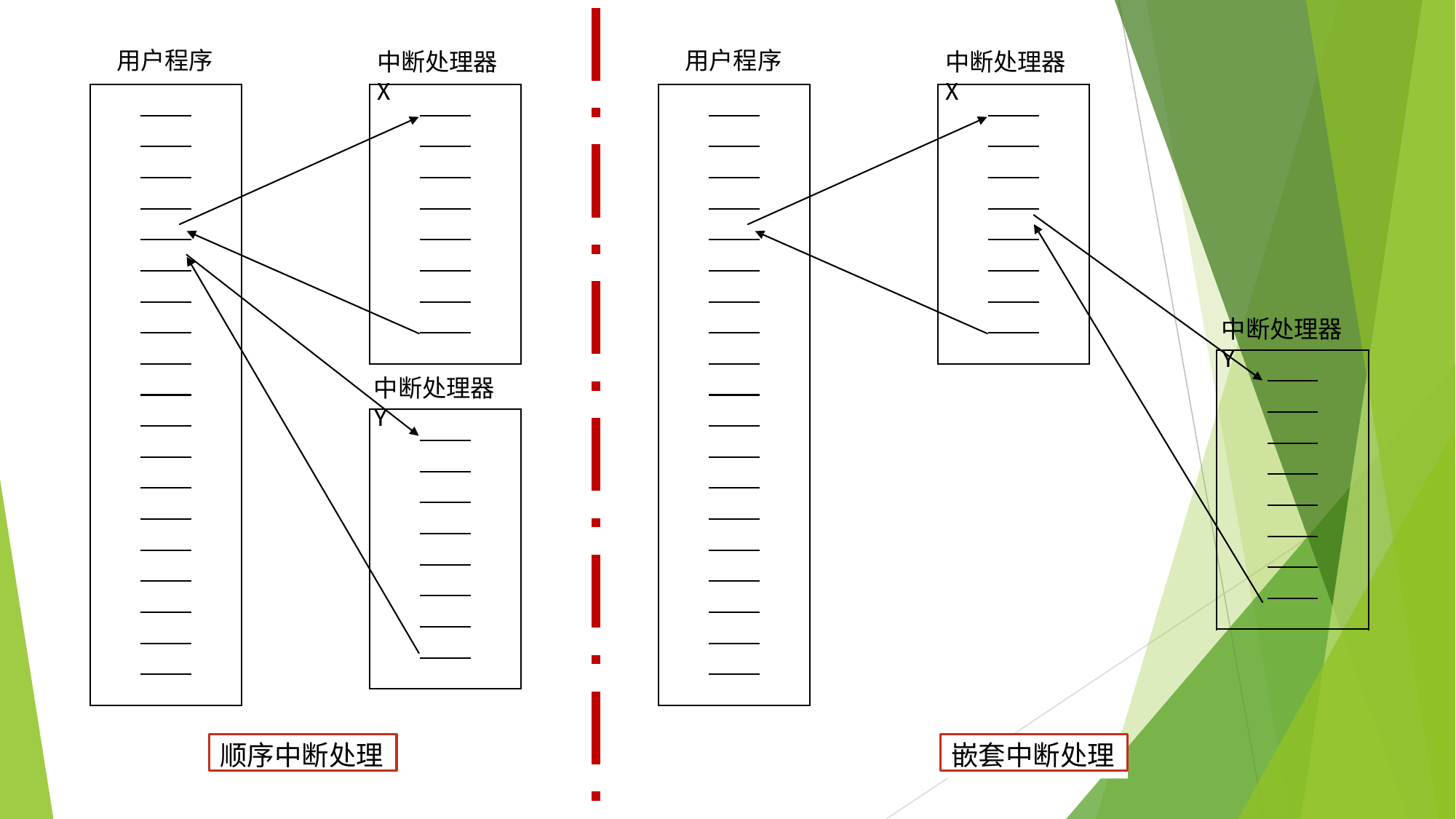

用户程序
用户程序
中断处理器X
中断处理器X

中断处理器Y

中断处理器Y

顺序中断处理

嵌套中断处理